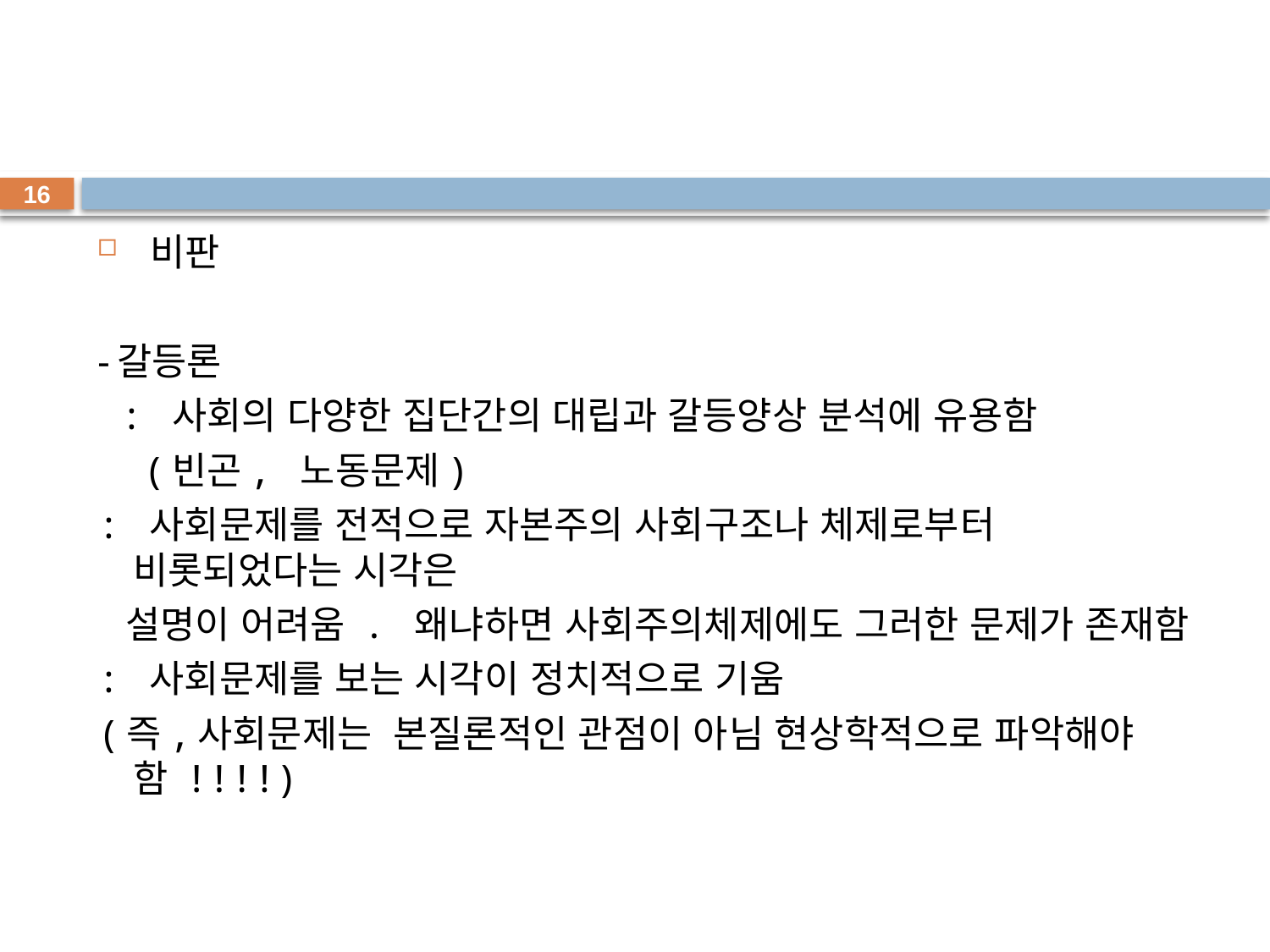

#
16
 비판

-갈등론
 : 사회의 다양한 집단간의 대립과 갈등양상 분석에 유용함
  (빈곤, 노동문제)
: 사회문제를 전적으로 자본주의 사회구조나 체제로부터 비롯되었다는 시각은
  설명이 어려움 . 왜냐하면 사회주의체제에도 그러한 문제가 존재함
: 사회문제를 보는 시각이 정치적으로 기움
(즉,사회문제는  본질론적인 관점이 아님 현상학적으로 파악해야 함 !!!!)